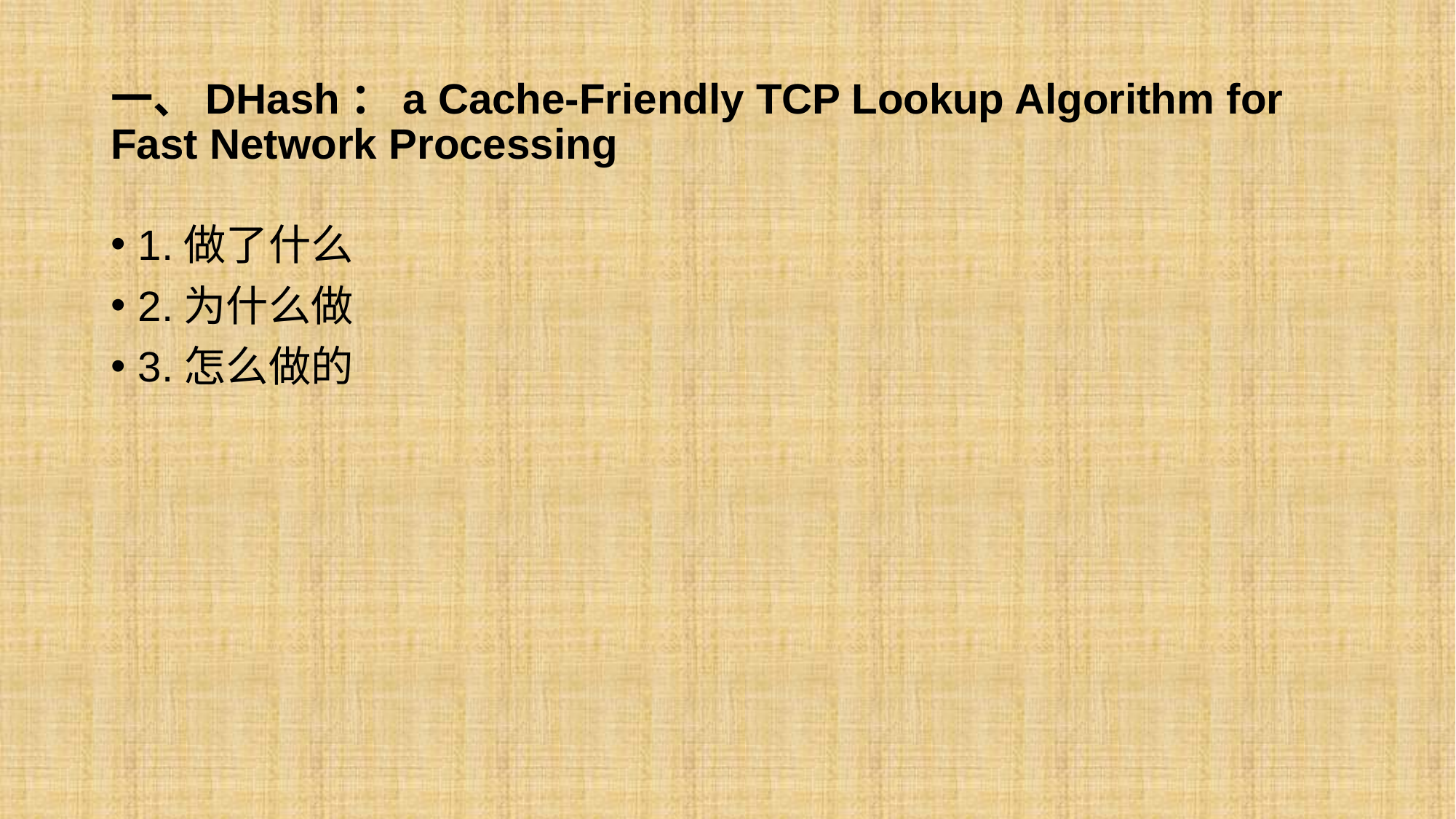

# 一、DHash：a Cache-Friendly TCP Lookup Algorithm for Fast Network Processing
1.做了什么
2.为什么做
3.怎么做的